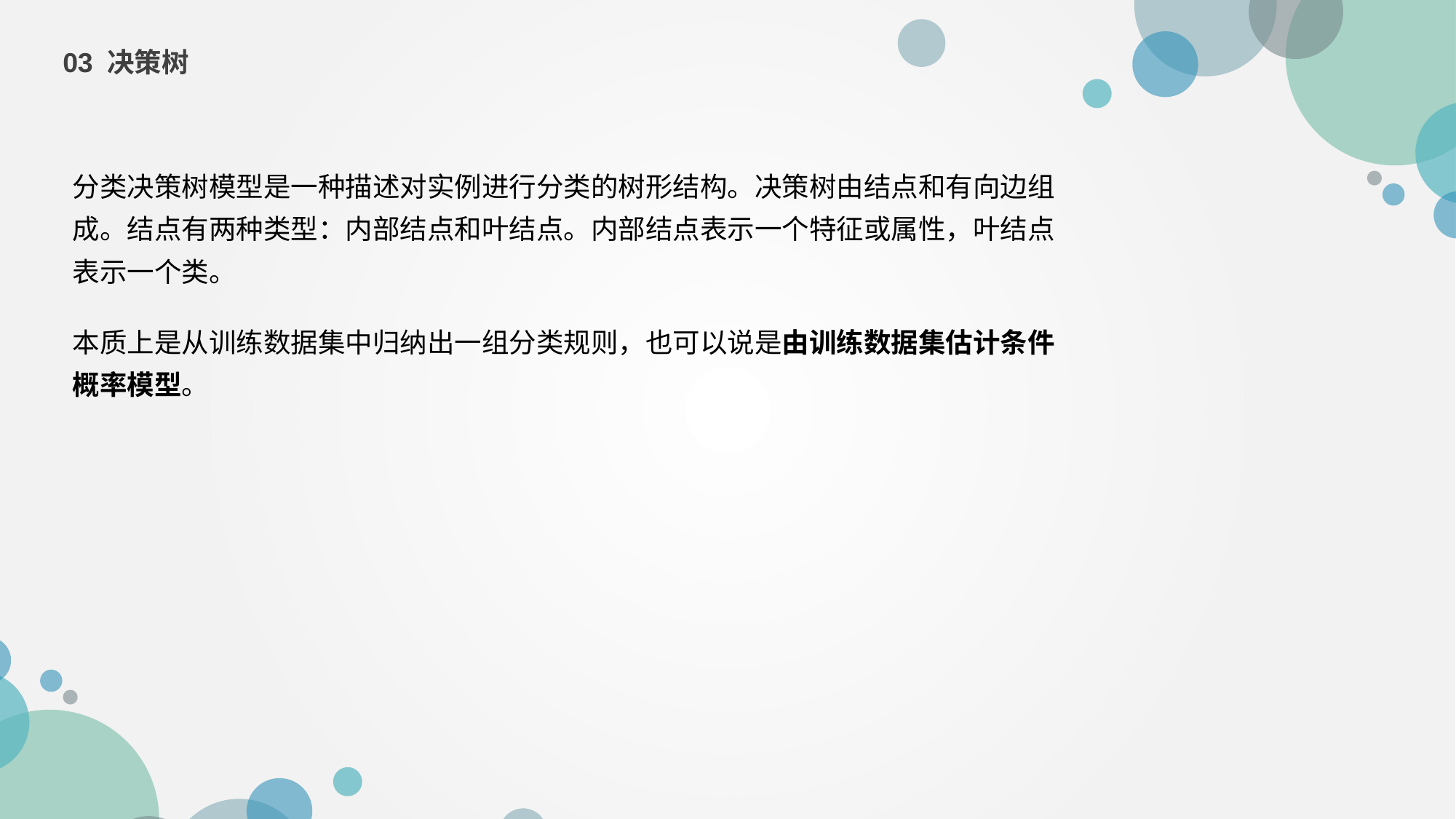

03 决策树
分类决策树模型是一种描述对实例进行分类的树形结构。决策树由结点和有向边组成。结点有两种类型：内部结点和叶结点。内部结点表示一个特征或属性，叶结点表示一个类。

本质上是从训练数据集中归纳出一组分类规则，也可以说是由训练数据集估计条件概率模型。